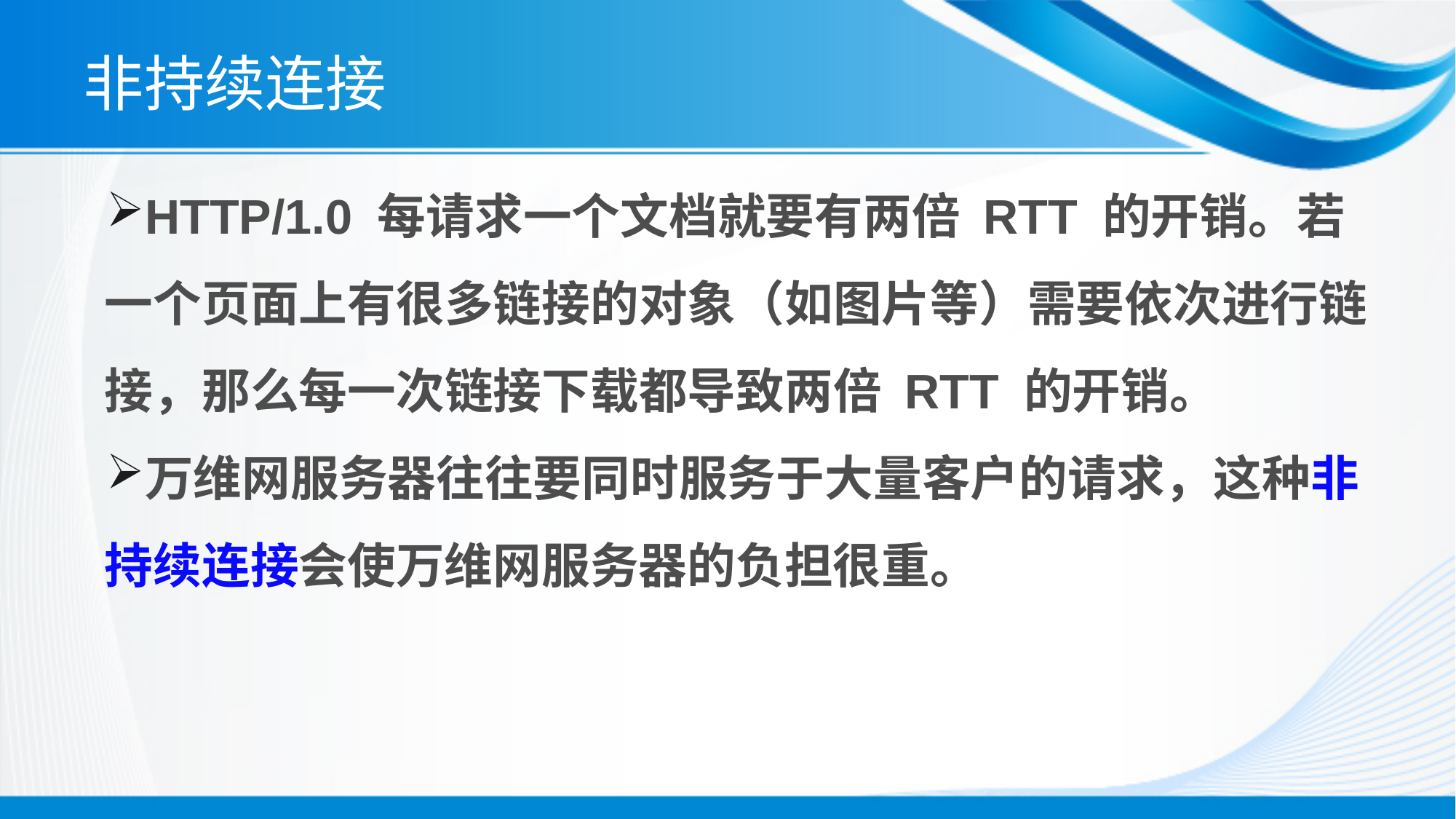

# 非持续连接
HTTP/1.0 每请求一个文档就要有两倍 RTT 的开销。若一个页面上有很多链接的对象（如图片等）需要依次进行链接，那么每一次链接下载都导致两倍 RTT 的开销。
万维网服务器往往要同时服务于大量客户的请求，这种非持续连接会使万维网服务器的负担很重。